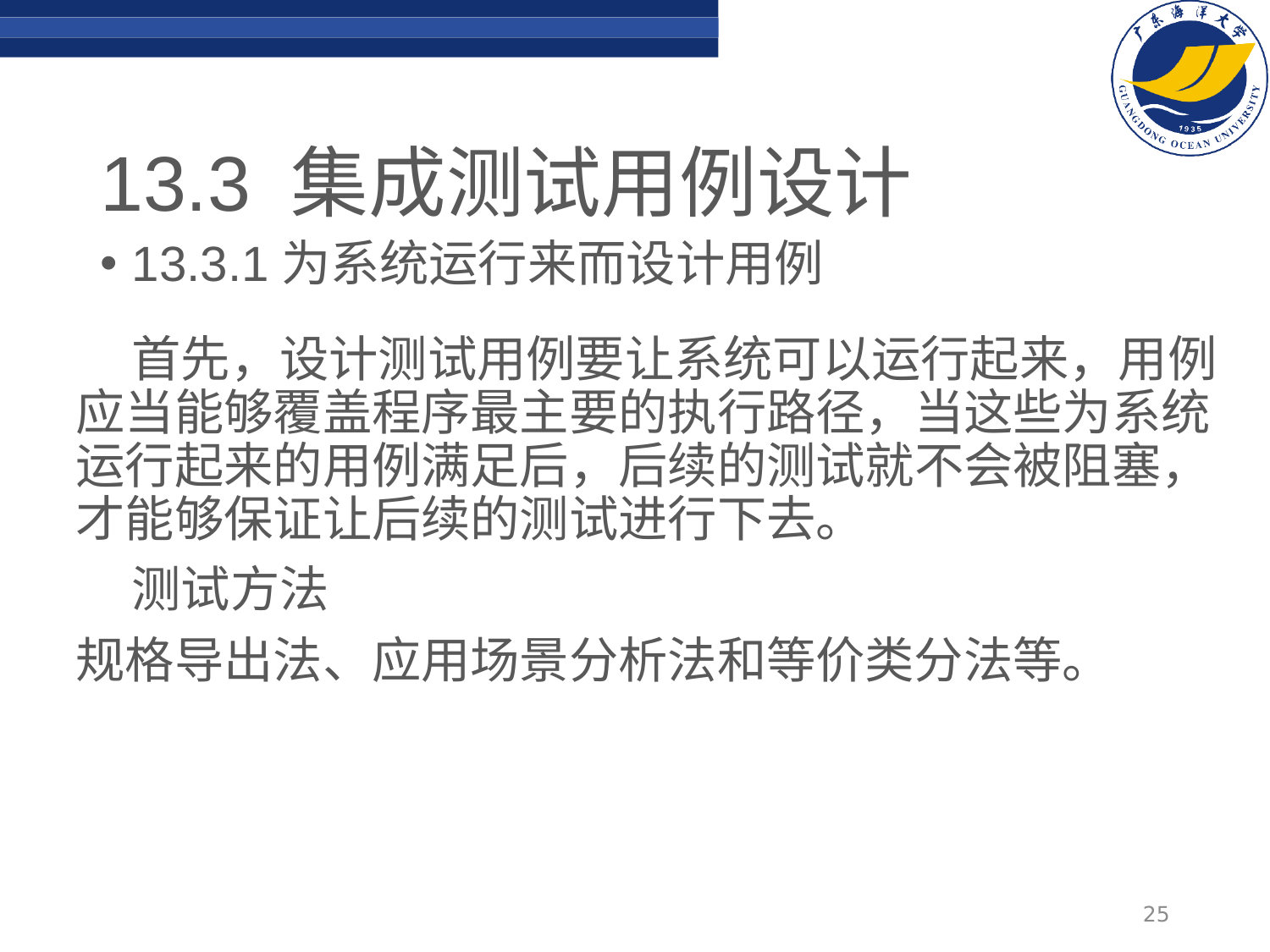

# 13.3 集成测试用例设计
13.3.1为系统运行来而设计用例
    首先，设计测试用例要让系统可以运行起来，用例应当能够覆盖程序最主要的执行路径，当这些为系统运行起来的用例满足后，后续的测试就不会被阻塞，才能够保证让后续的测试进行下去。
    测试方法
规格导出法、应用场景分析法和等价类分法等。
25